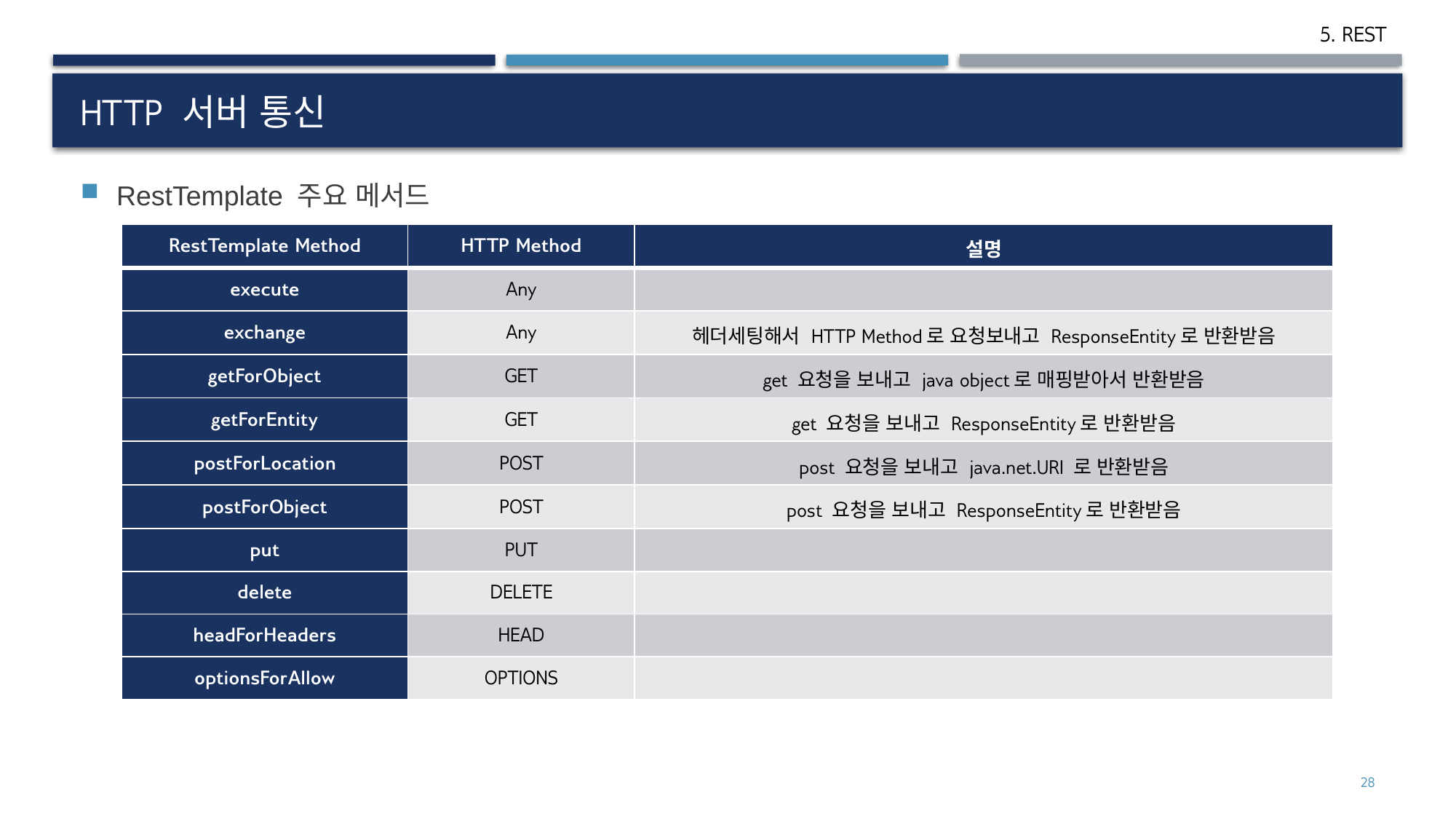

# HTTP 서버 통신
RestTemplate 주요 메서드
| RestTemplate Method | HTTP Method | 설명 |
| --- | --- | --- |
| execute | Any |  |
| exchange | Any | 헤더세팅해서 HTTP Method로 요청보내고 ResponseEntity로 반환받음 |
| getForObject | GET | get 요청을 보내고 java object로 매핑받아서 반환받음 |
| getForEntity | GET | get 요청을 보내고 ResponseEntity로 반환받음 |
| postForLocation | POST | post 요청을 보내고 java.net.URI 로 반환받음 |
| postForObject | POST | post 요청을 보내고 ResponseEntity로 반환받음 |
| put | PUT |  |
| delete | DELETE |  |
| headForHeaders | HEAD |  |
| optionsForAllow | OPTIONS |  |
28